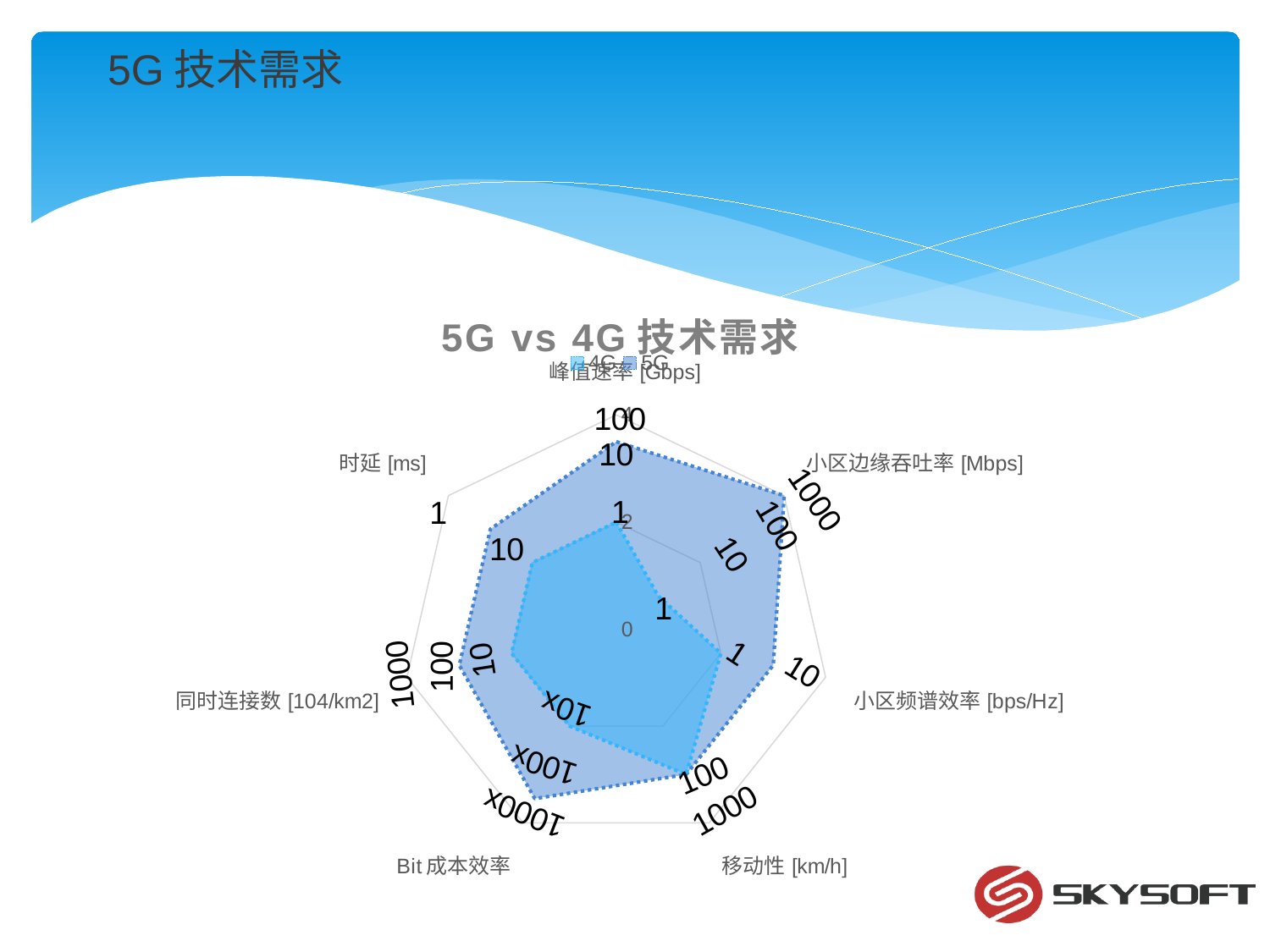

5G技术需求

### Chart: 5G vs 4G技术需求

| Category | 4G | 5G |
|---|---|---|
|   峰值速率[Gbps] | 2.0 | 3.5 |
| 小区边缘吞吐率[Mbps] | 1.0 | 4.0 |
| 小区频谱效率[bps/Hz] | 2.0 | 3.0 |
| 移动性[km/h] | 3.0 | 3.0 |
| Bit成本效率 | 2.0 | 3.5 |
| 同时连接数[104/km2] | 2.0 | 3.0 |
| 时延[ms] | 2.0 | 3.0 |